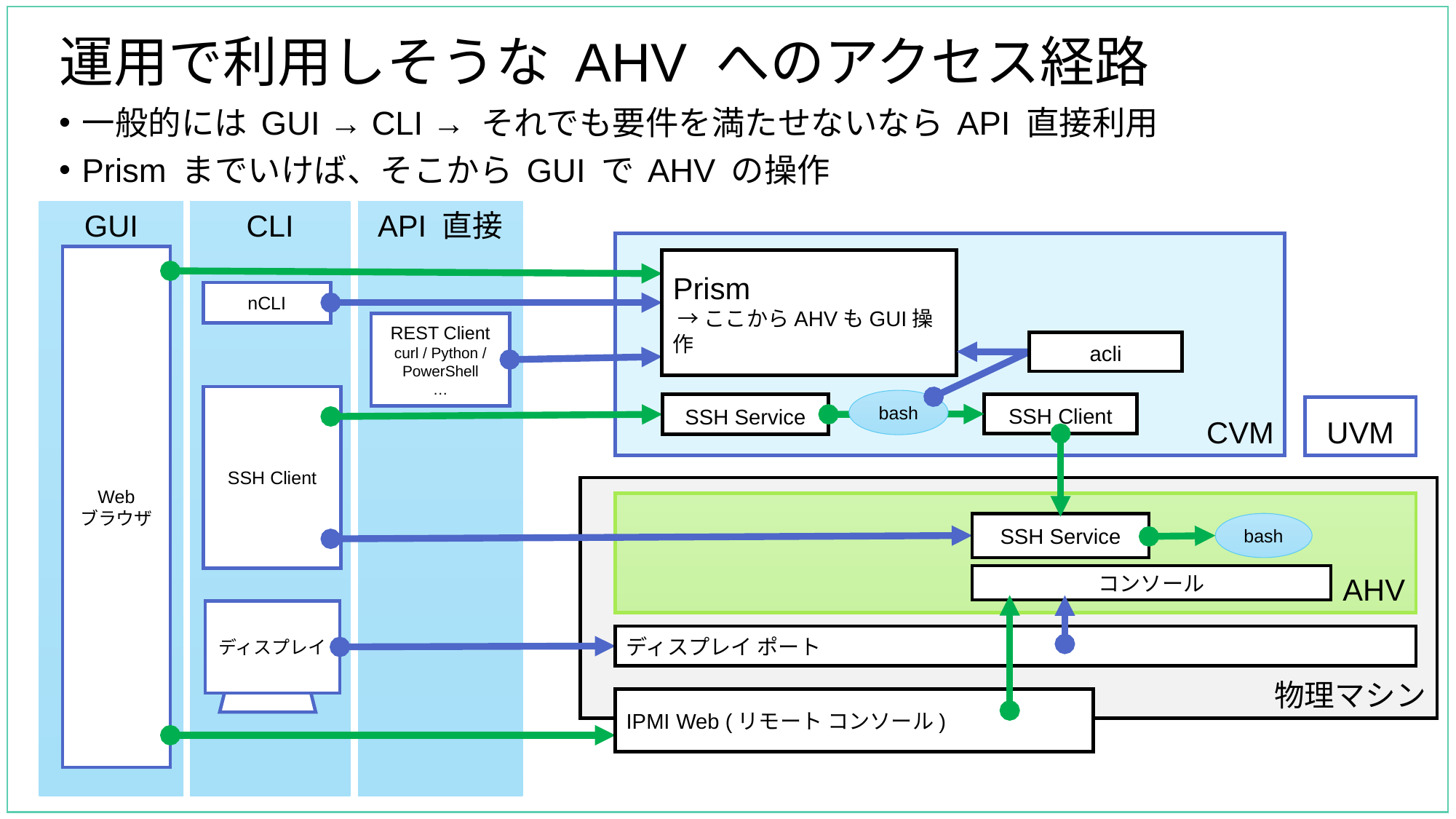

# 運用で利用しそうな AHV へのアクセス経路
一般的には GUI → CLI → それでも要件を満たせないなら API 直接利用
Prism までいけば、そこから GUI で AHV の操作
GUI
CLI
API 直接
CVM
Web
ブラウザ
Prism
 →ここからAHVもGUI操作
nCLI
REST Client
curl / Python / PowerShell
…
acli
SSH Client
bash
SSH Service
SSH Client
UVM
物理マシン
AHV
bash
SSH Service
コンソール
ディスプレイ
ディスプレイ ポート

IPMI Web (リモート コンソール)